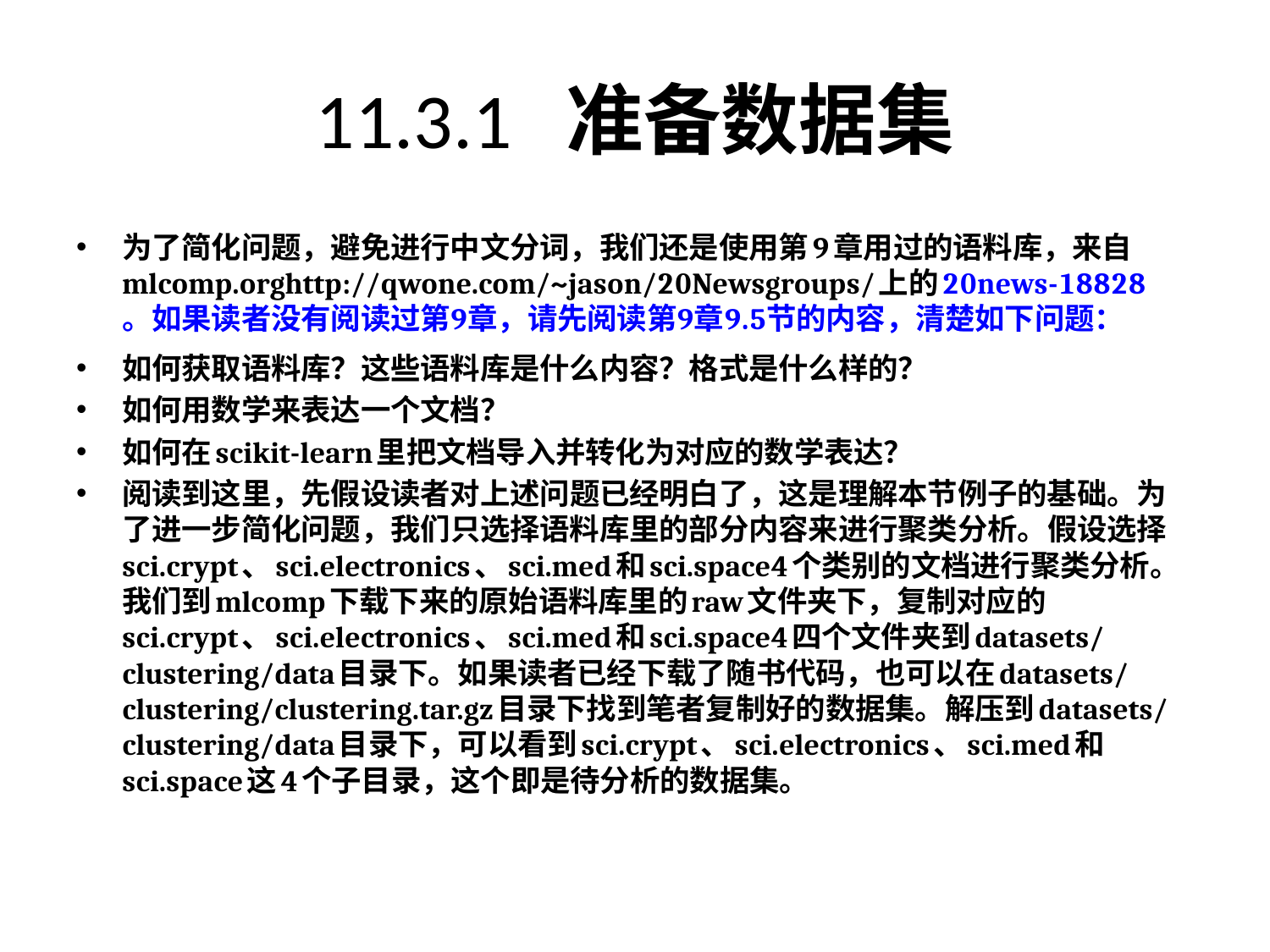

# 11.3.1  准备数据集
为了简化问题，避免进行中文分词，我们还是使用第9章用过的语料库，来自mlcomp.orghttp://qwone.com/~jason/20Newsgroups/上的20news-18828。如果读者没有阅读过第9章，请先阅读第9章9.5节的内容，清楚如下问题：
如何获取语料库？这些语料库是什么内容？格式是什么样的？
如何用数学来表达一个文档？
如何在scikit-learn里把文档导入并转化为对应的数学表达？
阅读到这里，先假设读者对上述问题已经明白了，这是理解本节例子的基础。为了进一步简化问题，我们只选择语料库里的部分内容来进行聚类分析。假设选择sci.crypt、sci.electronics、sci.med和sci.space4个类别的文档进行聚类分析。我们到mlcomp下载下来的原始语料库里的raw文件夹下，复制对应的sci.crypt、sci.electronics、sci.med和sci.space4四个文件夹到datasets/clustering/data目录下。如果读者已经下载了随书代码，也可以在datasets/clustering/clustering.tar.gz目录下找到笔者复制好的数据集。解压到datasets/clustering/data目录下，可以看到sci.crypt、sci.electronics、sci.med和sci.space这4个子目录，这个即是待分析的数据集。